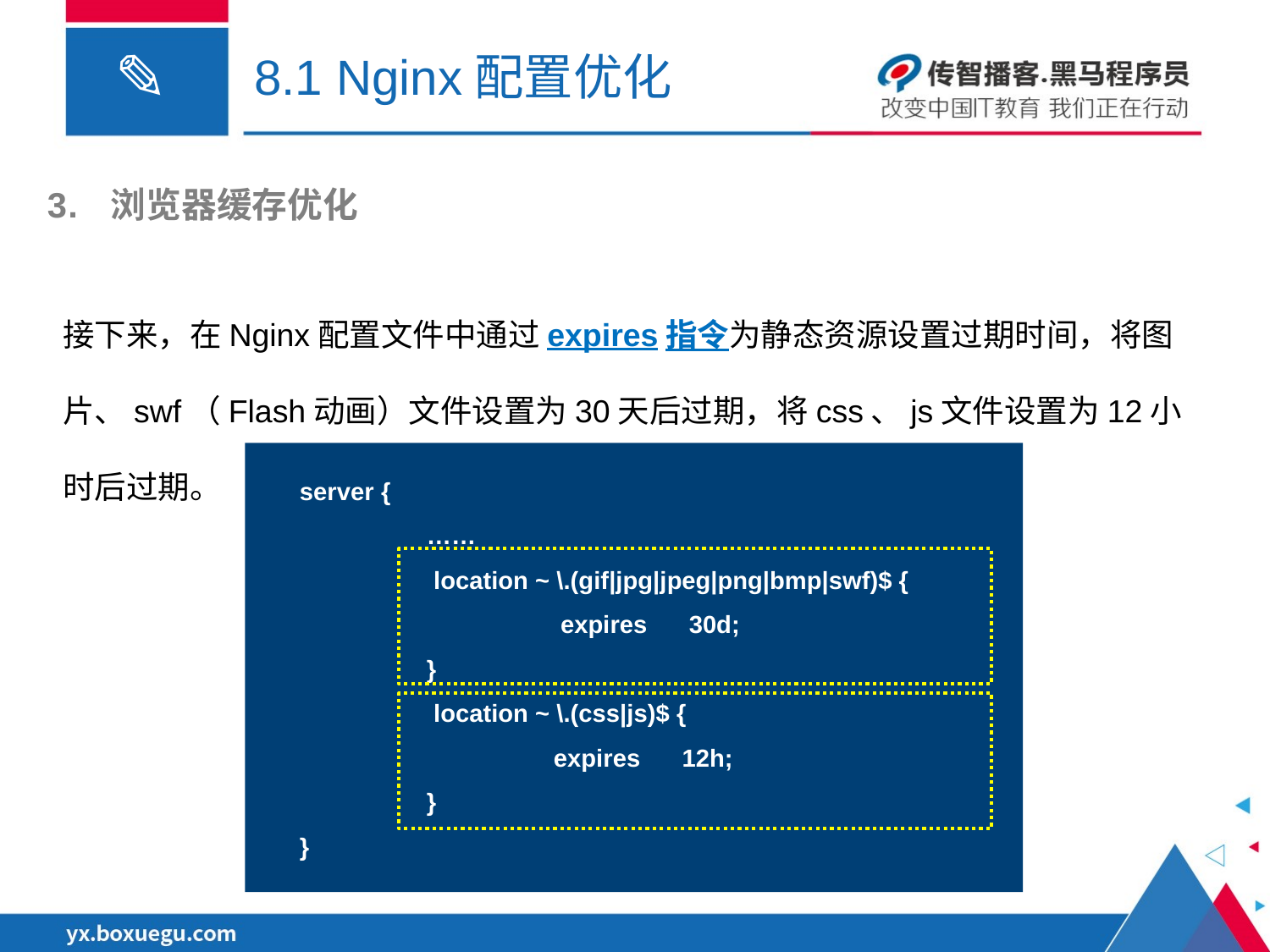

# 8.1 Nginx配置优化
浏览器缓存优化
接下来，在Nginx配置文件中通过expires指令为静态资源设置过期时间，将图片、swf（Flash动画）文件设置为30天后过期，将css、js文件设置为12小时后过期。

server {
	……
   	 location ~ \.(gif|jpg|jpeg|png|bmp|swf)$ {
       		 expires      30d;
    	}
   	 location ~ \.(css|js)$ {
        		expires      12h;
    	}
}